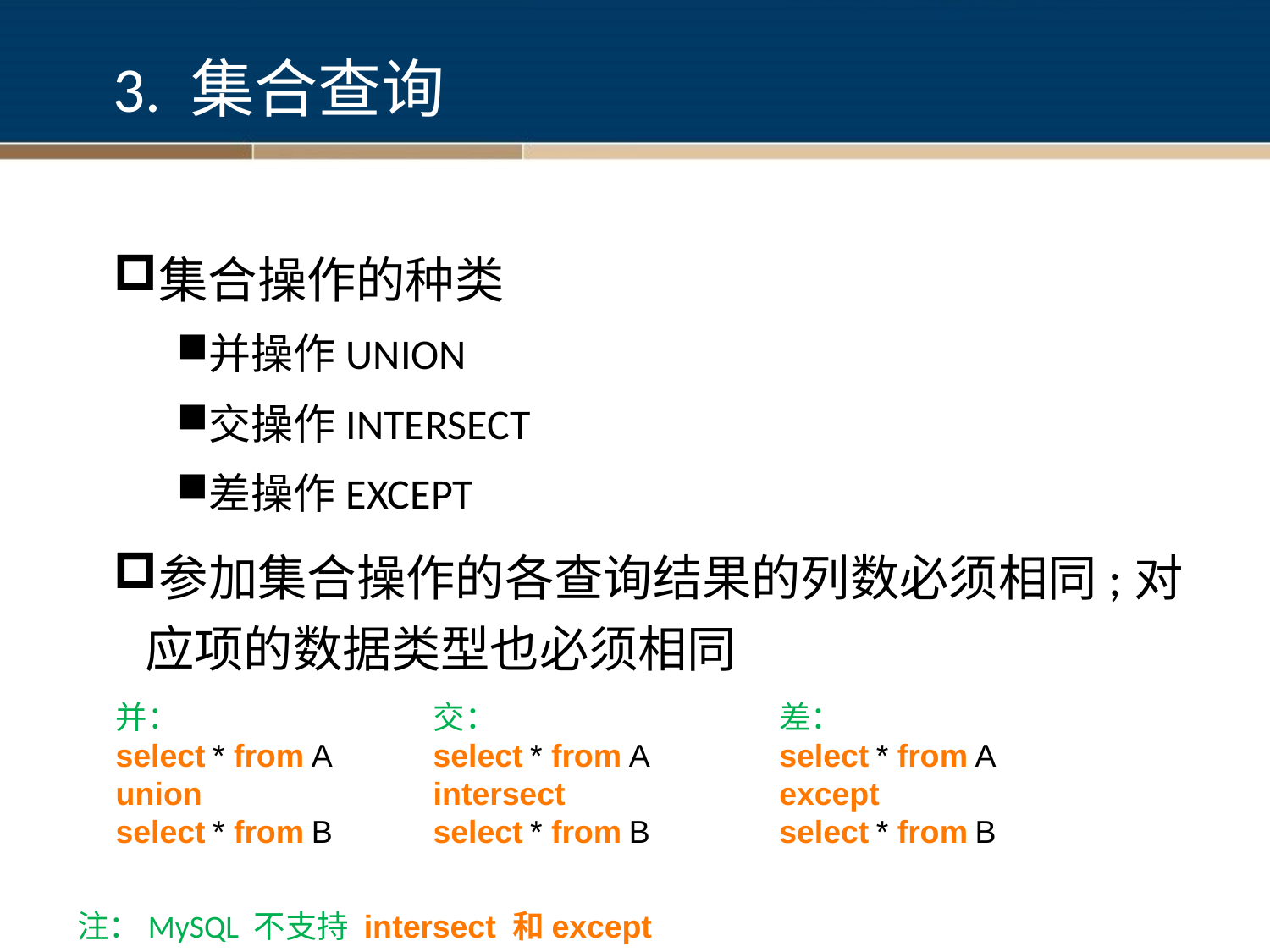

3. 集合查询
集合操作的种类
并操作UNION
交操作INTERSECT
差操作EXCEPT
参加集合操作的各查询结果的列数必须相同;对应项的数据类型也必须相同
并：
select * from A
union
select * from B
交：
select * from A
intersect
select * from B
差：
select * from A
except
select * from B
注：MySQL 不支持 intersect 和except